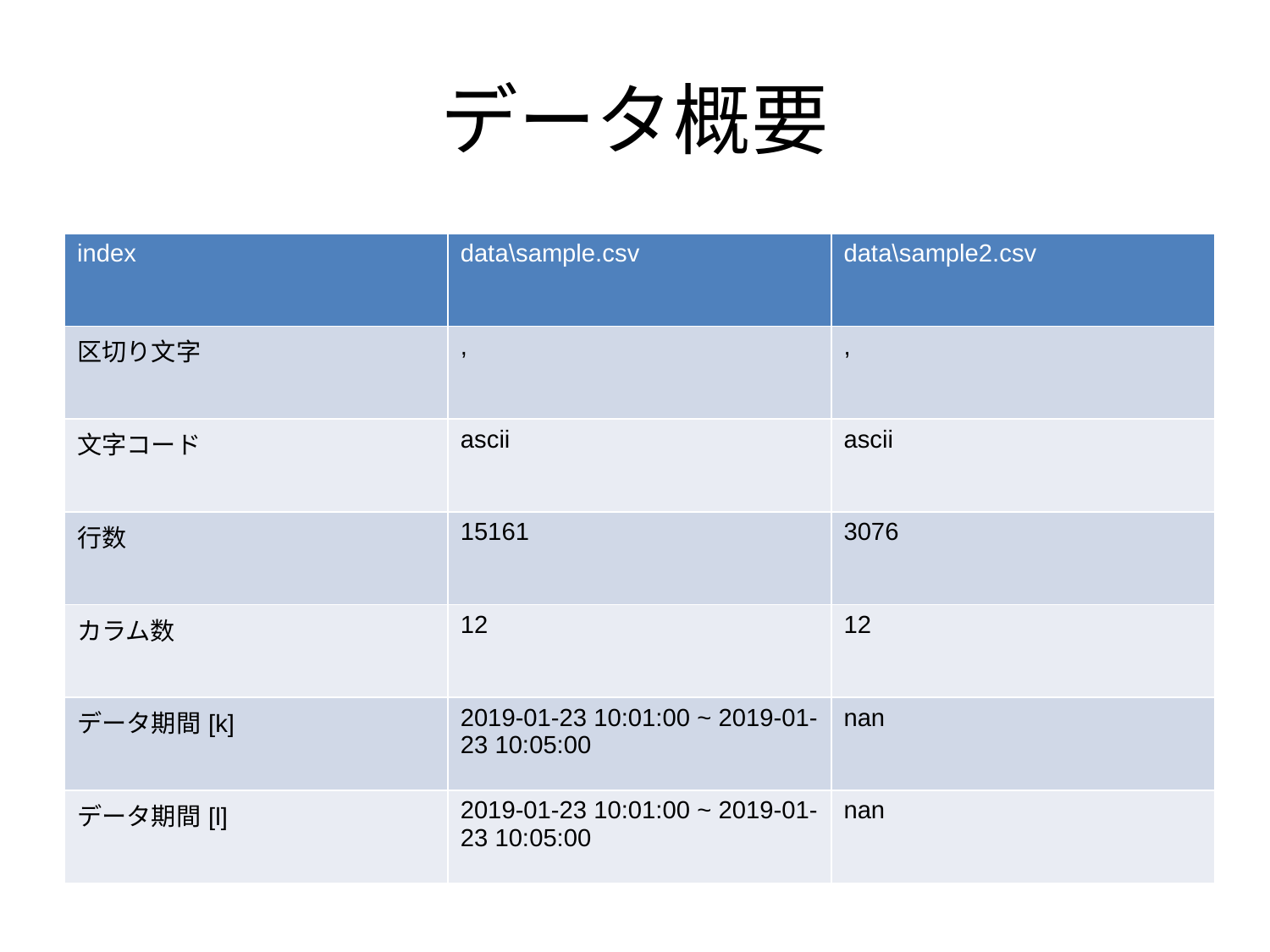

# データ概要

| index | data\sample.csv | data\sample2.csv |
| --- | --- | --- |
| 区切り文字 | , | , |
| 文字コード | ascii | ascii |
| 行数 | 15161 | 3076 |
| カラム数 | 12 | 12 |
| データ期間[k] | 2019-01-23 10:01:00 ~ 2019-01-23 10:05:00 | nan |
| データ期間[l] | 2019-01-23 10:01:00 ~ 2019-01-23 10:05:00 | nan |